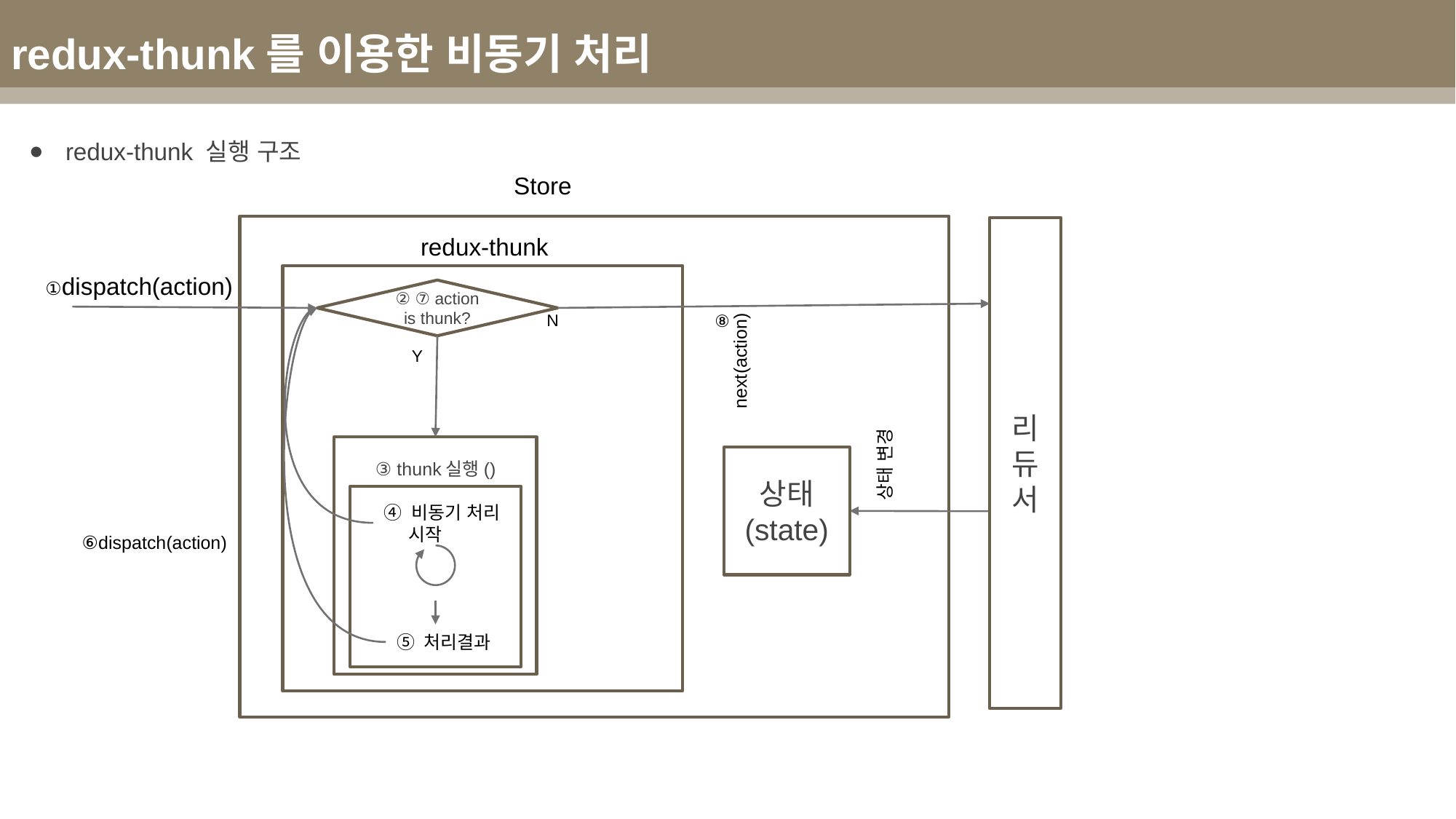

redux-thunk를 이용한 비동기 처리
redux-thunk 실행 구조
Store

리듀서
redux-thunk
①dispatch(action)

② ⑦ action is thunk?
N
⑧
Y
next(action)
③ thunk실행()

상태 변경
상태
(state)

④ 비동기 처리
    시작
⑥dispatch(action)

⑤ 처리결과